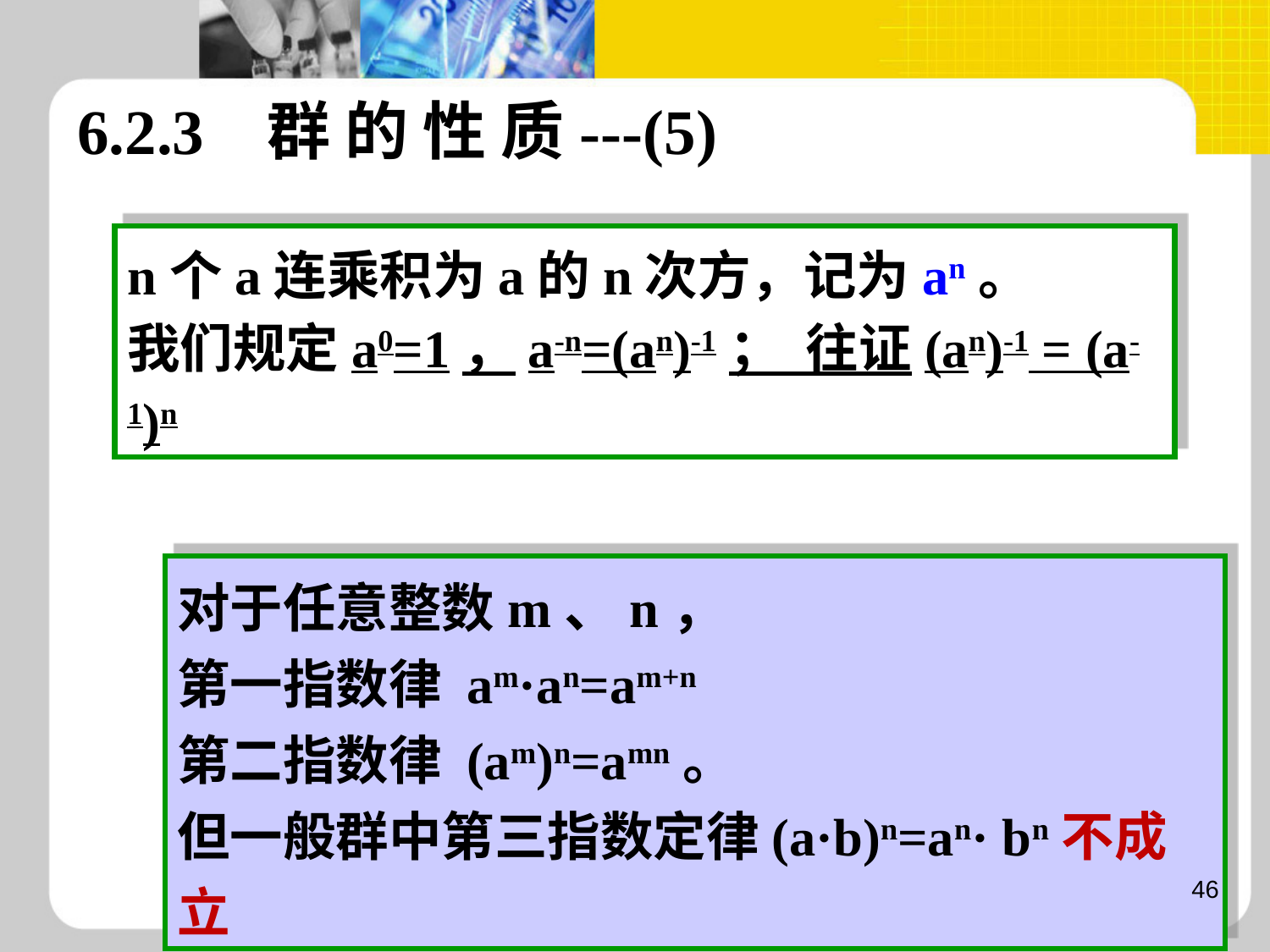

6.2.3   群 的 性 质---(5)
n个a连乘积为a的n次方，记为an。
我们规定a0=1，a-n=(an)-1；  往证(an)-1 = (a-1)n
对于任意整数m、n，
第一指数律 am·an=am+n
第二指数律 (am)n=amn。
但一般群中第三指数定律(a·b)n=an· bn不成立
46